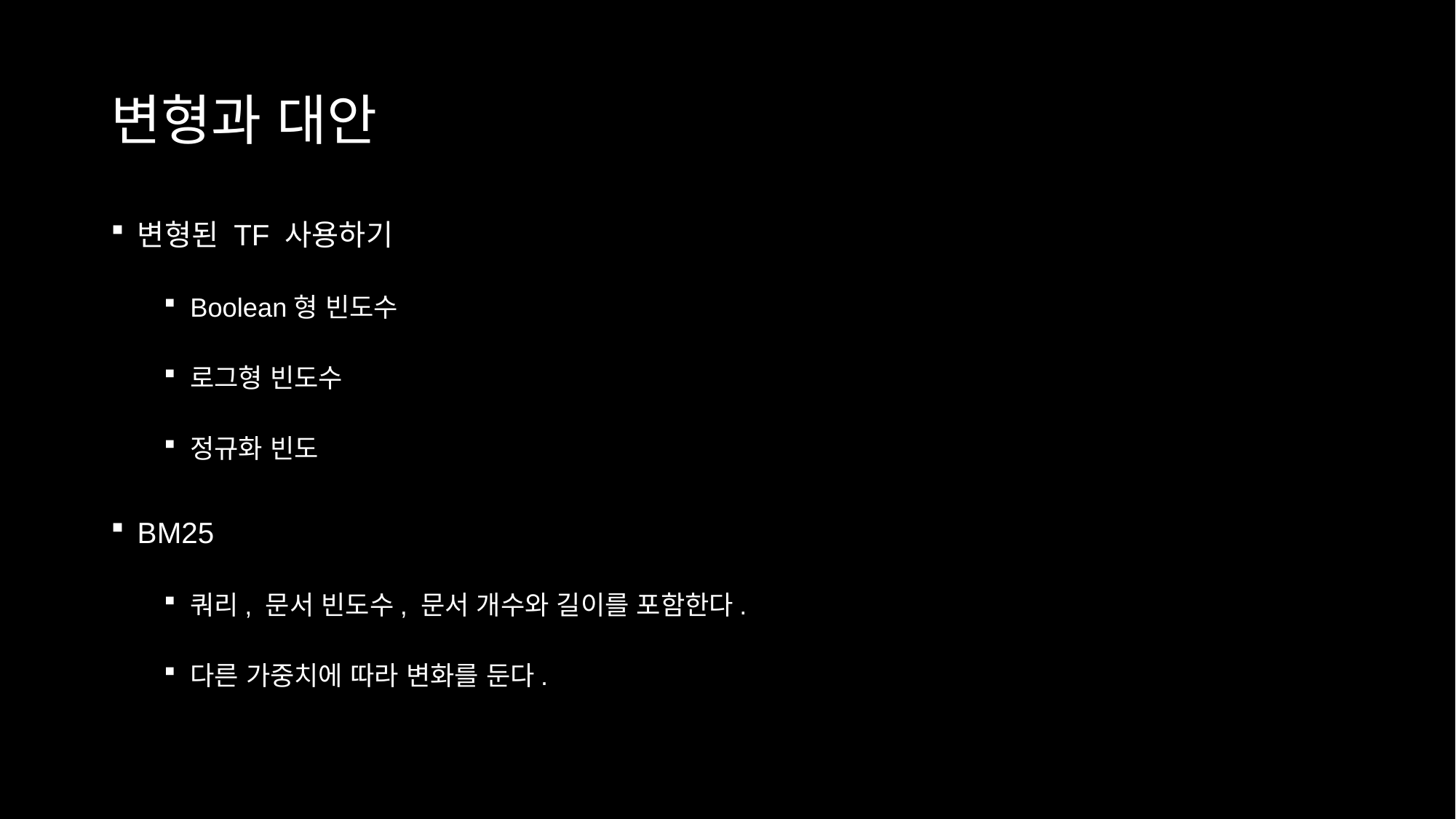

# 변형과 대안
변형된 TF 사용하기
Boolean형 빈도수
로그형 빈도수
정규화 빈도
BM25
쿼리, 문서 빈도수, 문서 개수와 길이를 포함한다.
다른 가중치에 따라 변화를 둔다.